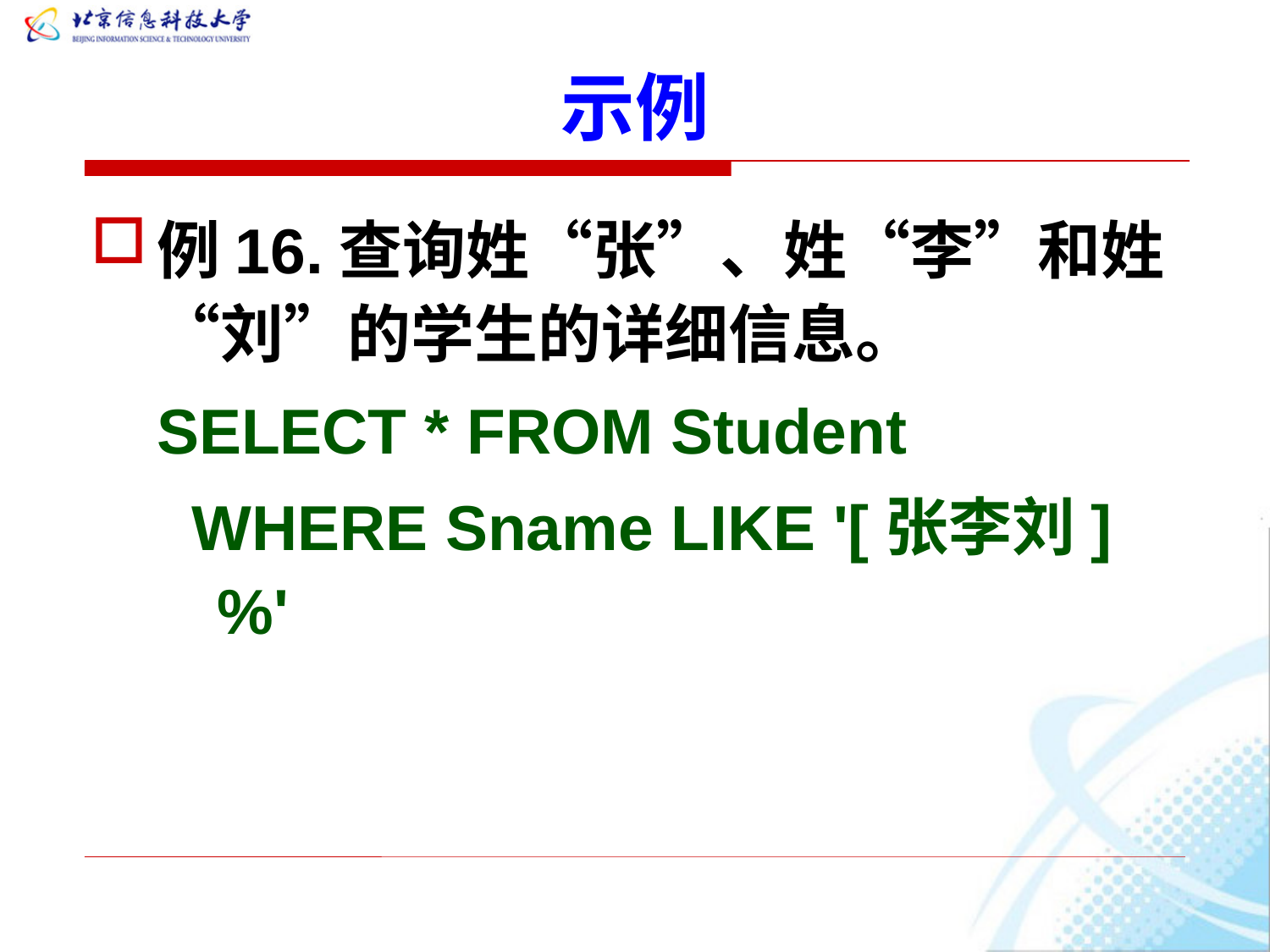

# 示例
例16.查询姓“张”、姓“李”和姓“刘”的学生的详细信息。
SELECT * FROM Student
  WHERE Sname LIKE '[张李刘]%'

32